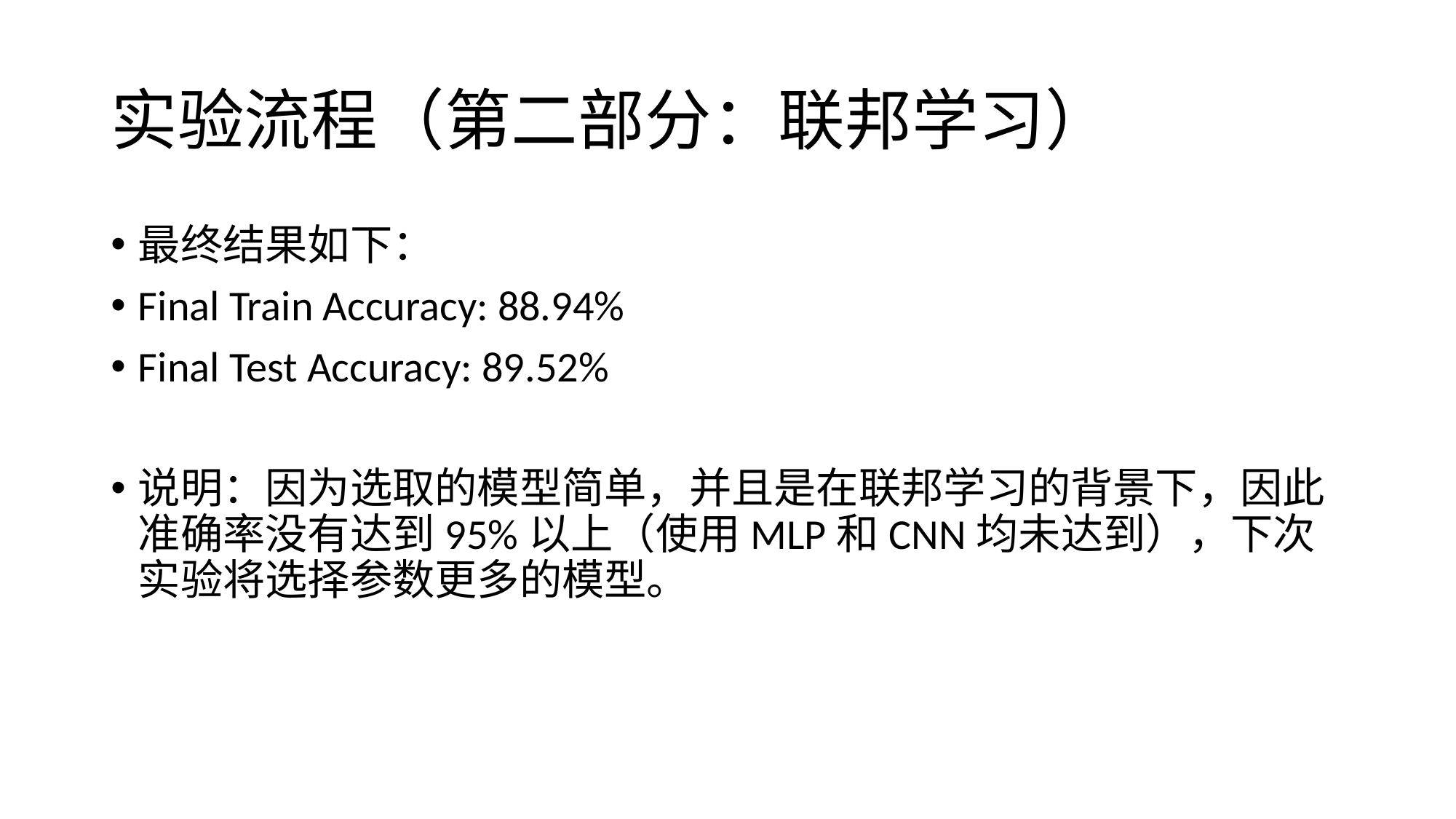

# 实验流程（第二部分：联邦学习）
最终结果如下：
Final Train Accuracy: 88.94%
Final Test Accuracy: 89.52%

说明：因为选取的模型简单，并且是在联邦学习的背景下，因此准确率没有达到95%以上（使用MLP和CNN均未达到），下次实验将选择参数更多的模型。